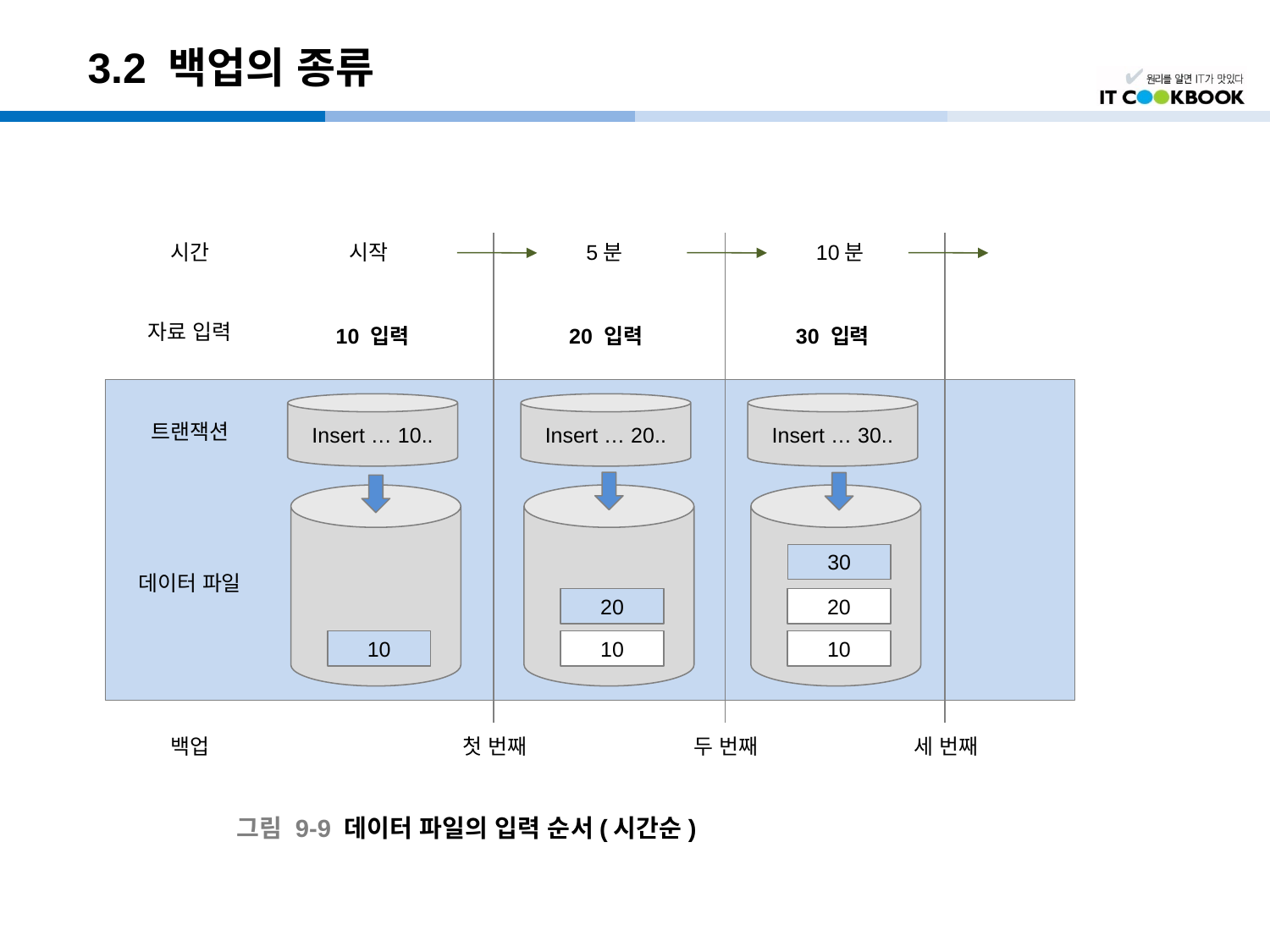

# 3.2 백업의 종류
시간
시작
5분
10분
자료 입력
10 입력
20 입력
30 입력

Insert … 10..
Insert … 20..
Insert … 30..
트랜잭션

30
데이터 파일
20
20
10
10
10
백업
첫 번째
두 번째
세 번째
그림 9-9 데이터 파일의 입력 순서(시간순)